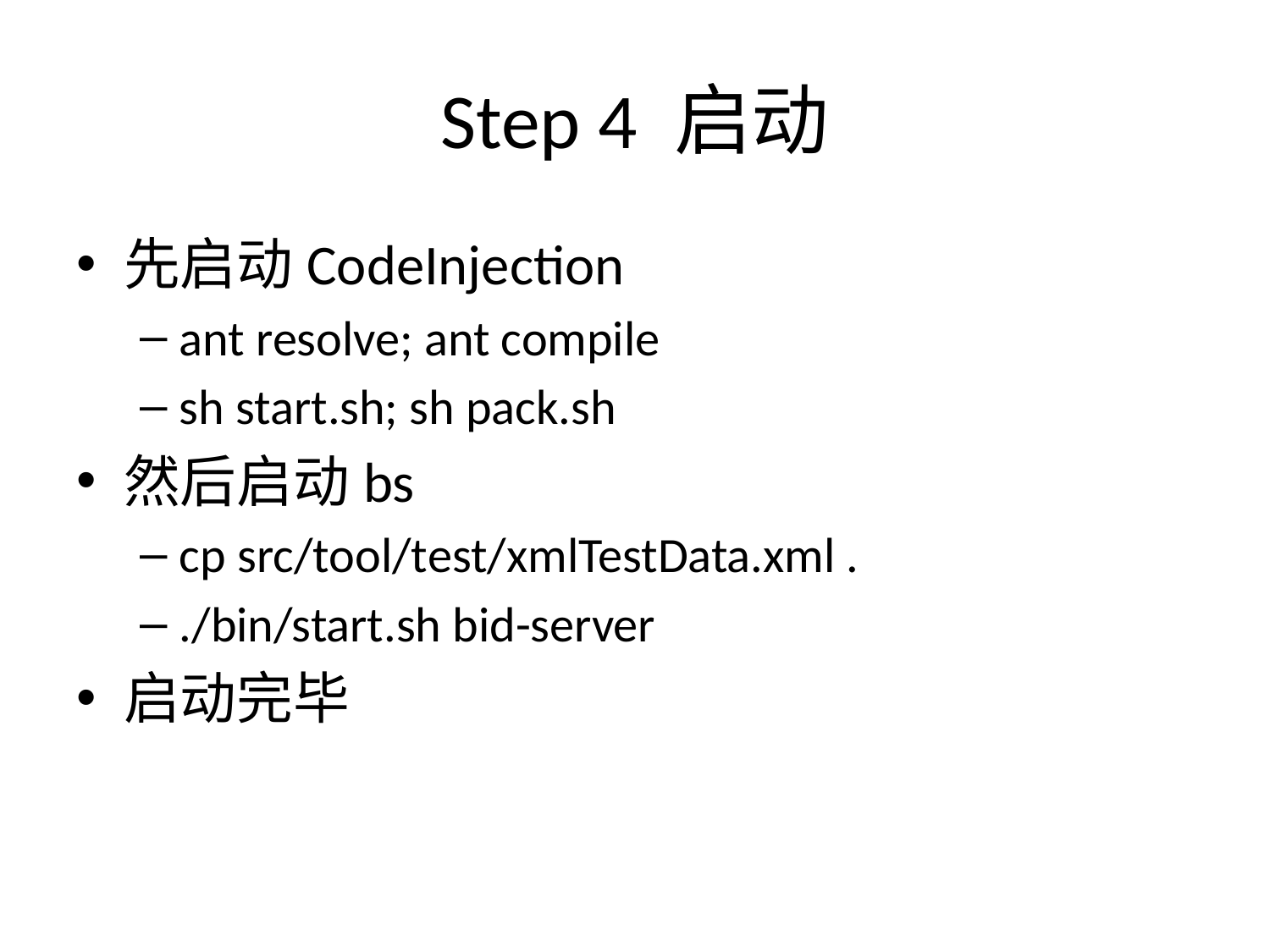

# Step 4 启动
先启动CodeInjection
ant resolve; ant compile
sh start.sh; sh pack.sh
然后启动bs
cp src/tool/test/xmlTestData.xml .
./bin/start.sh bid-server
启动完毕